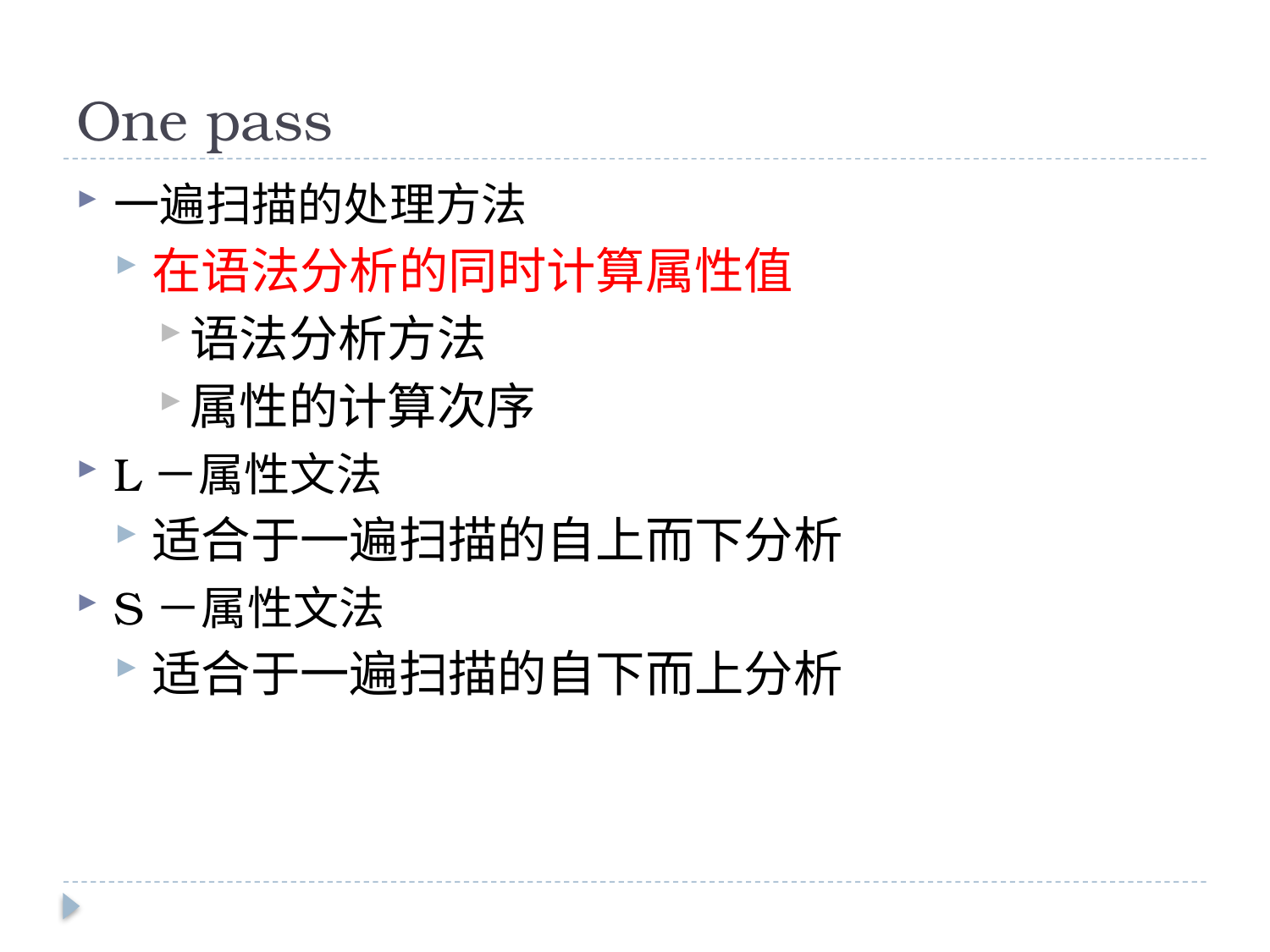

# One pass
一遍扫描的处理方法
在语法分析的同时计算属性值
语法分析方法
属性的计算次序
L－属性文法
适合于一遍扫描的自上而下分析
S－属性文法
适合于一遍扫描的自下而上分析

33